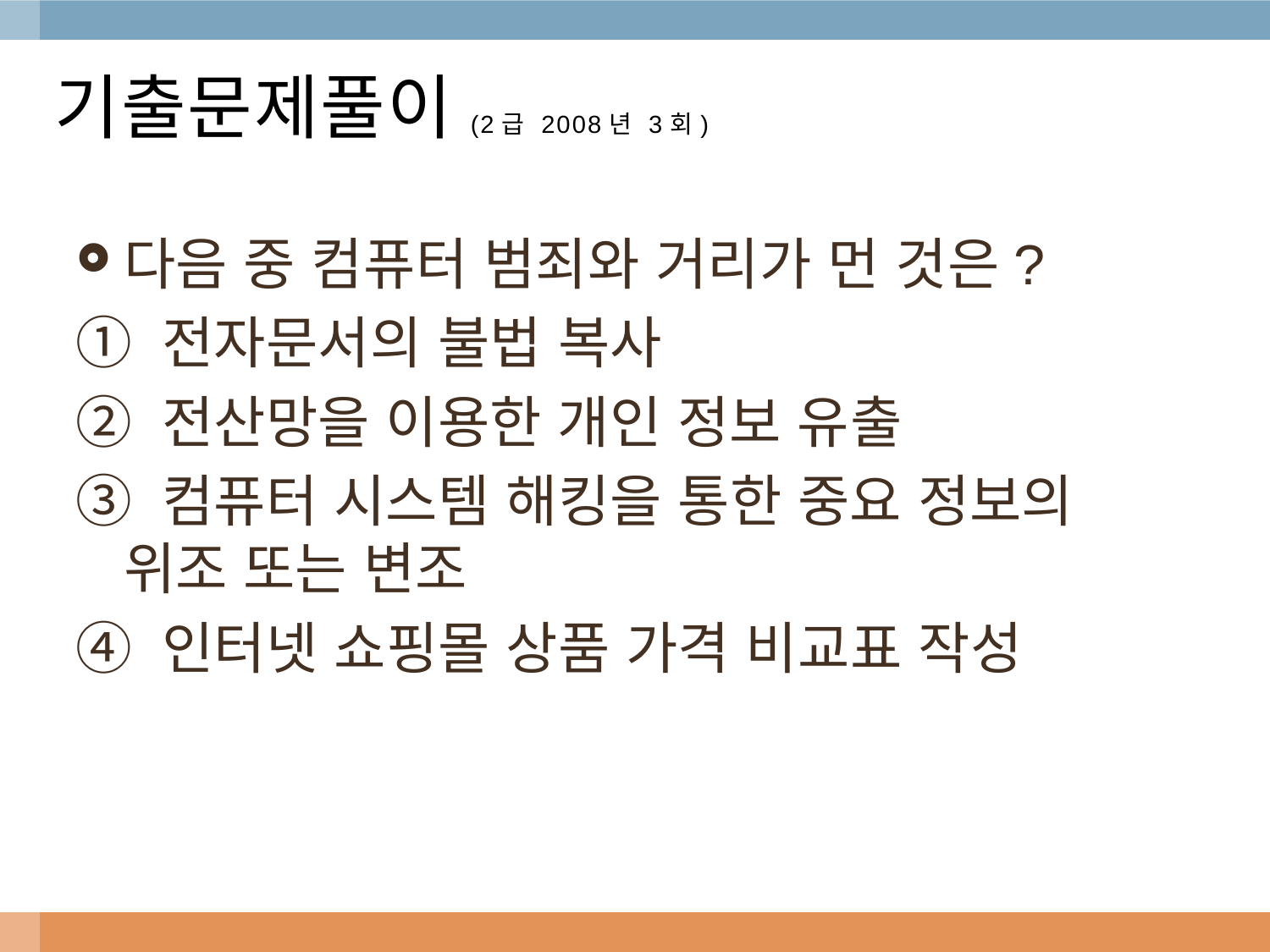

# 기출문제풀이(2급 2008년 3회)
다음 중 컴퓨터 범죄와 거리가 먼 것은?
① 전자문서의 불법 복사
② 전산망을 이용한 개인 정보 유출
③ 컴퓨터 시스템 해킹을 통한 중요 정보의 위조 또는 변조
④ 인터넷 쇼핑몰 상품 가격 비교표 작성